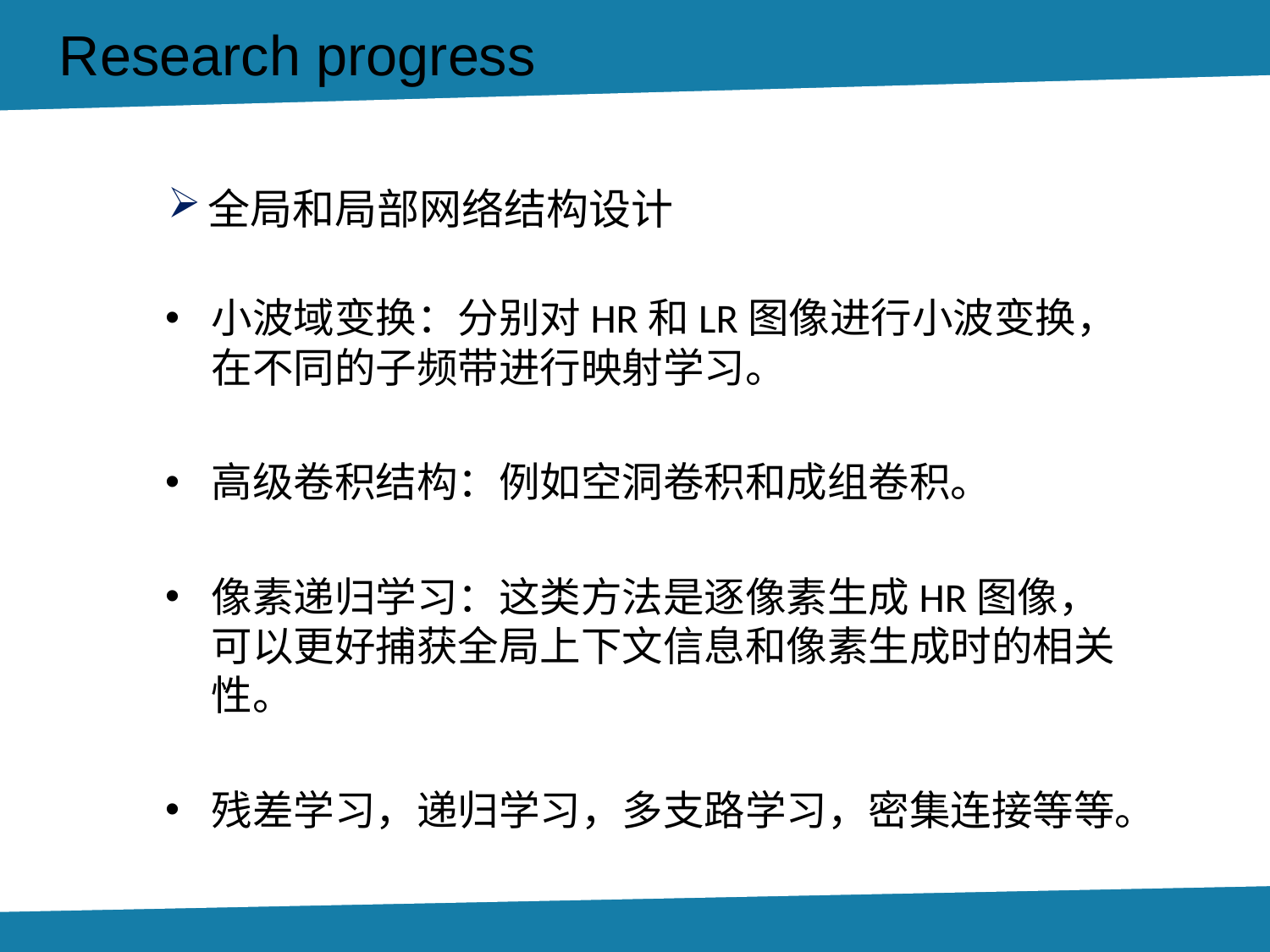

Research progress
全局和局部网络结构设计
小波域变换：分别对HR和LR图像进行小波变换，在不同的子频带进行映射学习。

高级卷积结构：例如空洞卷积和成组卷积。

像素递归学习：这类方法是逐像素生成HR图像，可以更好捕获全局上下文信息和像素生成时的相关性。

残差学习，递归学习，多支路学习，密集连接等等。